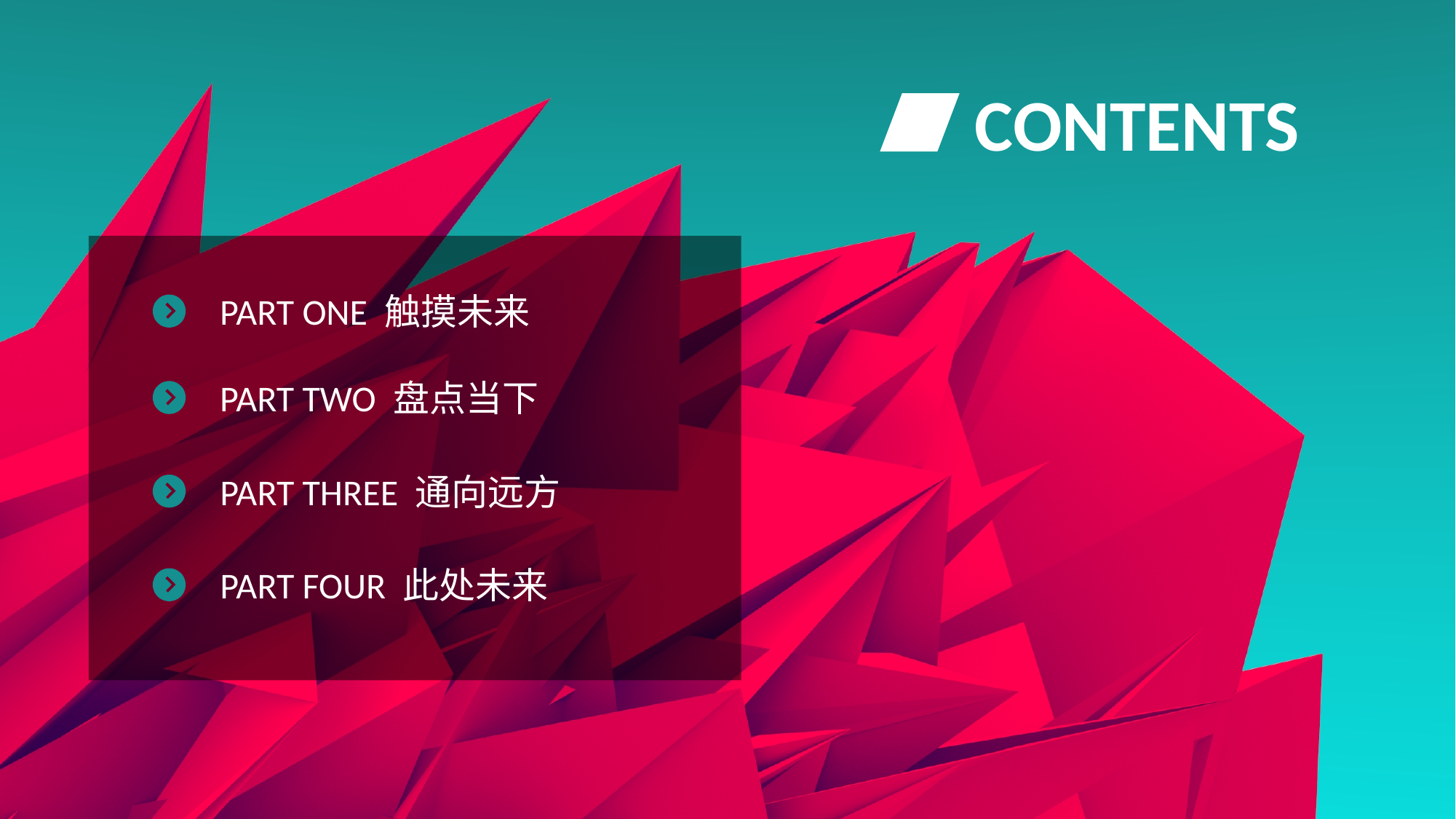

CONTENTS

PART ONE 触摸未来

PART TWO 盘点当下

PART THREE 通向远方

PART FOUR 此处未来